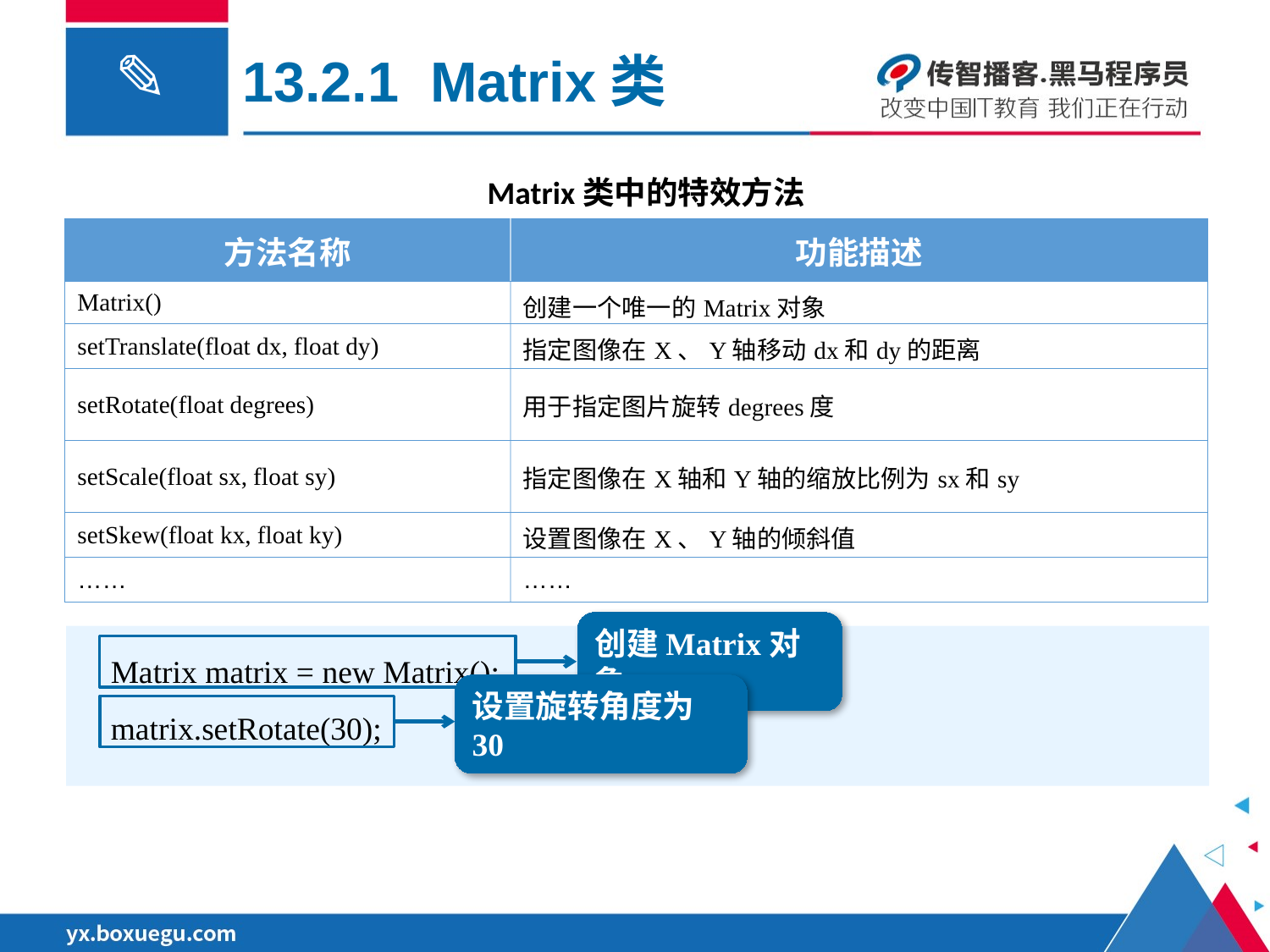

13.2.1  Matrix类
Matrix类中的特效方法
| 方法名称 | 功能描述 |
| --- | --- |
| Matrix() | 创建一个唯一的Matrix对象 |
| setTranslate(float dx, float dy) | 指定图像在X、Y轴移动dx和dy的距离 |
| setRotate(float degrees) | 用于指定图片旋转degrees度 |
| setScale(float sx, float sy) | 指定图像在X轴和Y轴的缩放比例为sx和sy |
| setSkew(float kx, float ky) | 设置图像在X、Y轴的倾斜值 |
| …… | …… |
    Matrix matrix = new Matrix();
    matrix.setRotate(30);
创建Matrix对象

设置旋转角度为30